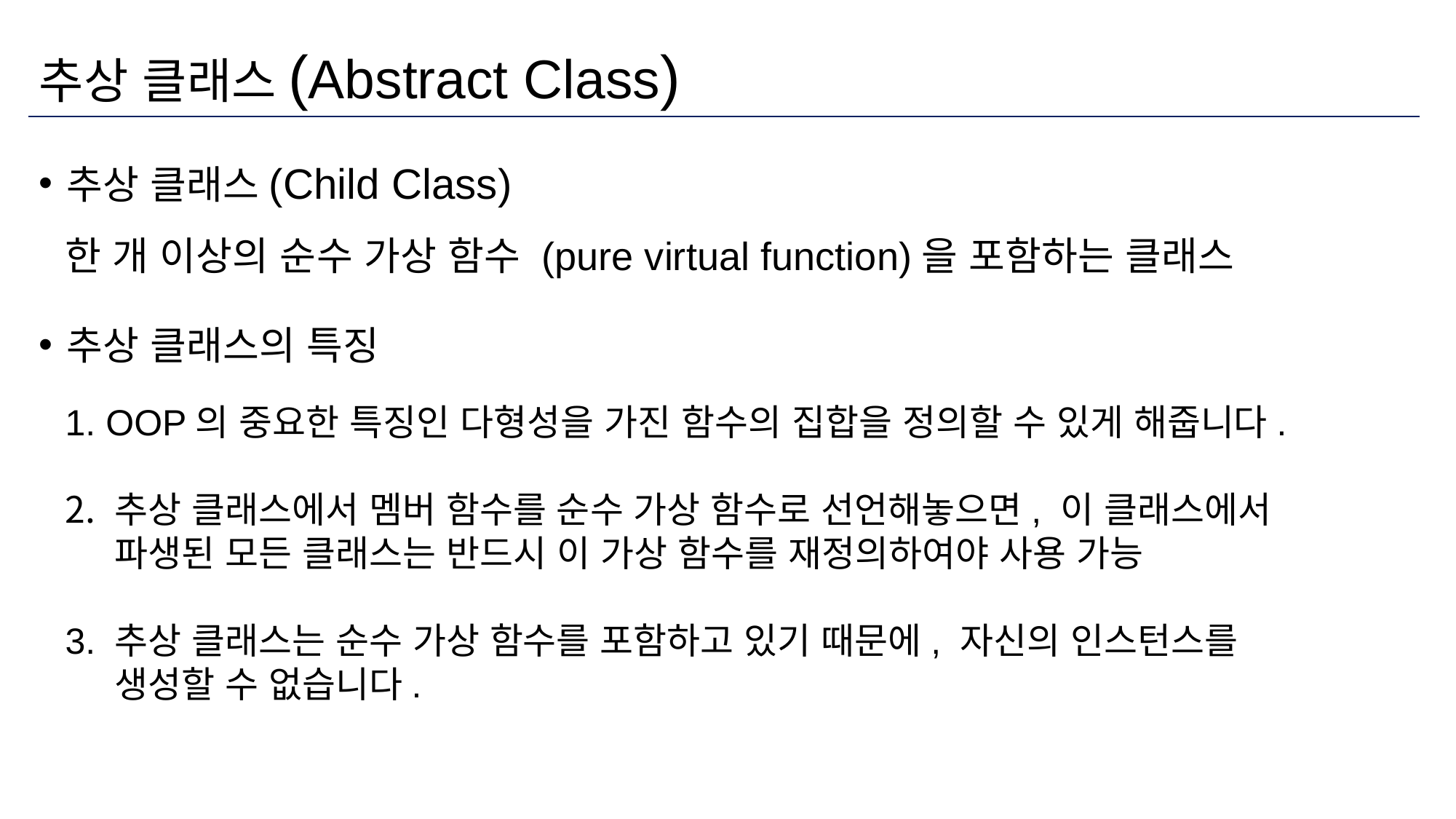

# 추상 클래스(Abstract Class)
추상 클래스(Child Class)
한 개 이상의 순수 가상 함수 (pure virtual function)을 포함하는 클래스
추상 클래스의 특징
 OOP의 중요한 특징인 다형성을 가진 함수의 집합을 정의할 수 있게 해줍니다.

 추상 클래스에서 멤버 함수를 순수 가상 함수로 선언해놓으면, 이 클래스에서
    파생된 모든 클래스는 반드시 이 가상 함수를 재정의하여야 사용 가능

3. 추상 클래스는 순수 가상 함수를 포함하고 있기 때문에, 자신의 인스턴스를
    생성할 수 없습니다.